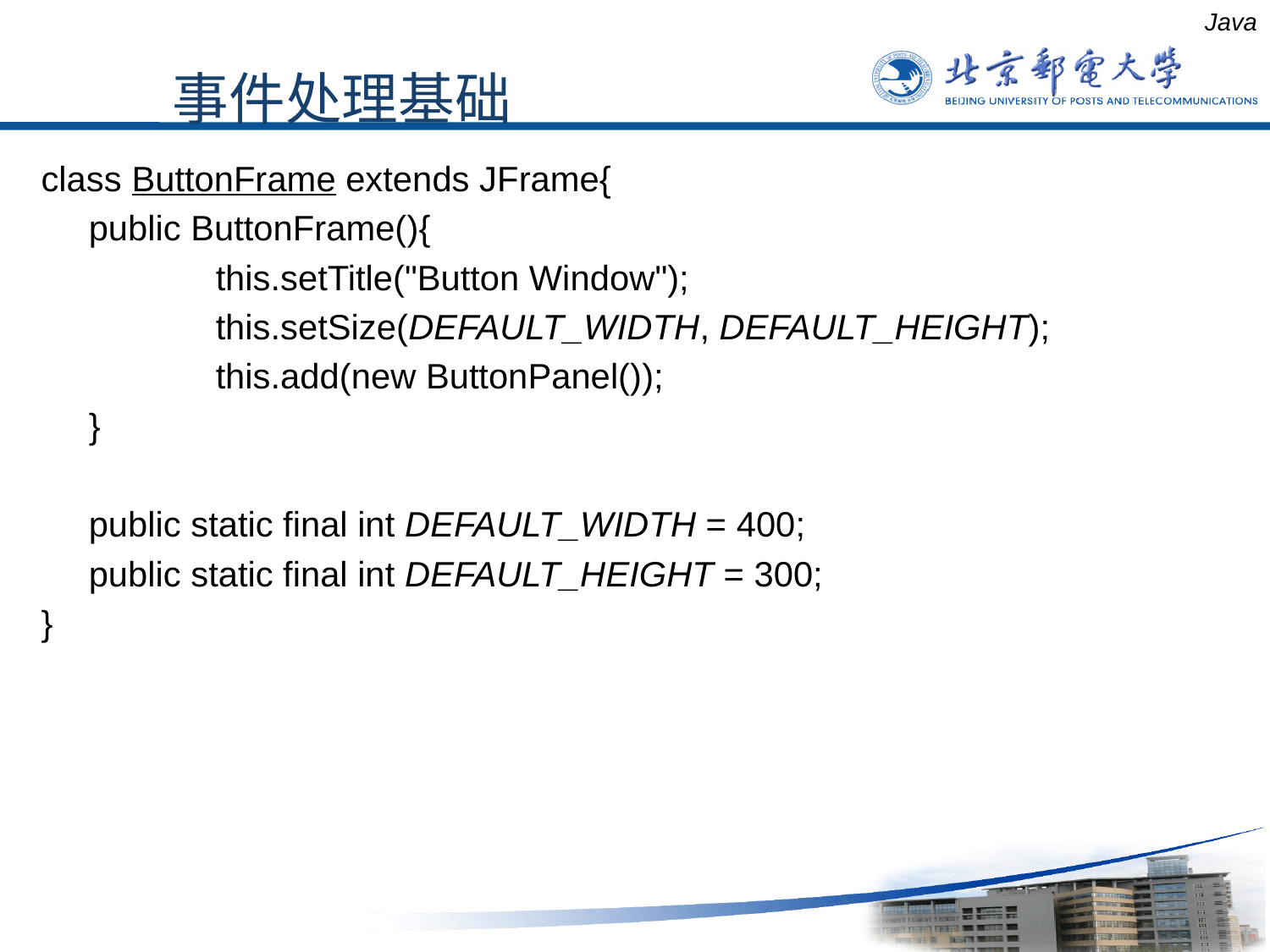

Java
事件处理基础
class ButtonFrame extends JFrame{
	public ButtonFrame(){
		this.setTitle("Button Window");
		this.setSize(DEFAULT_WIDTH, DEFAULT_HEIGHT);
		this.add(new ButtonPanel());
	}

	public static final int DEFAULT_WIDTH = 400;
	public static final int DEFAULT_HEIGHT = 300;
}